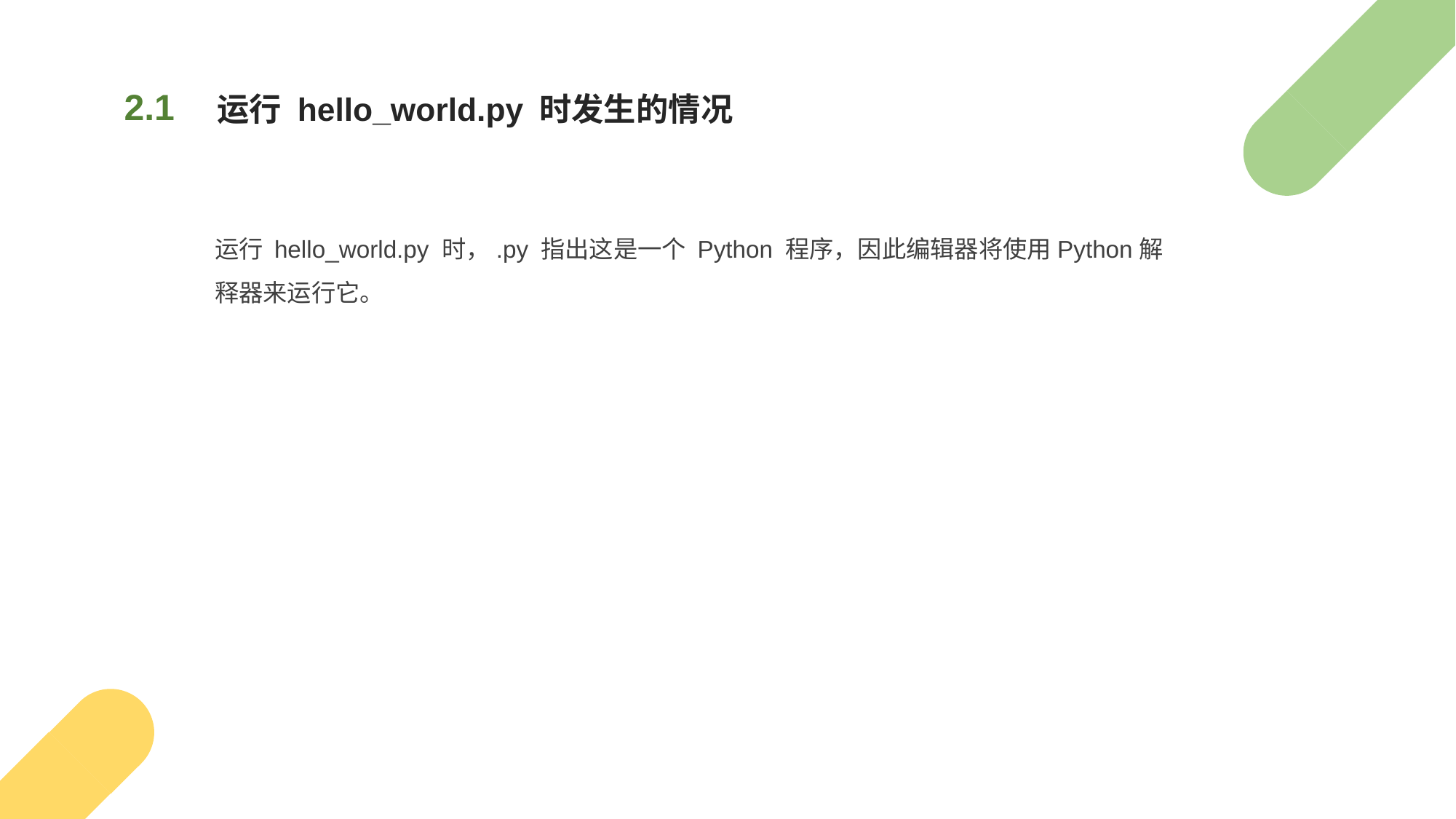

# 运行 hello_world.py 时发生的情况
2.1
运行 hello_world.py 时，.py 指出这是一个 Python 程序，因此编辑器将使用Python解释器来运行它。